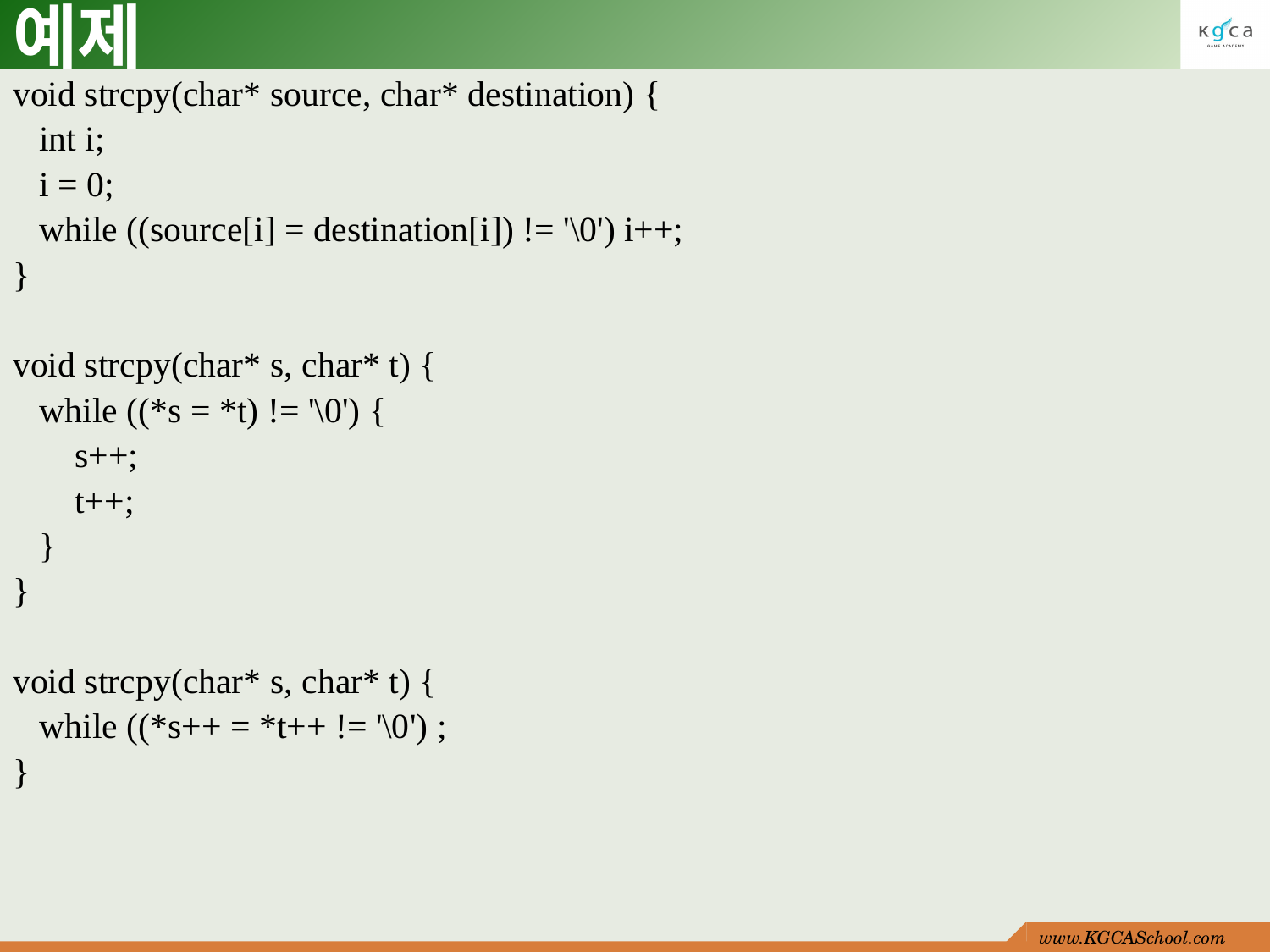

# 예제
void strcpy(char* source, char* destination) {
   int i;
   i = 0;
   while ((source[i] = destination[i]) != '\0') i++;
}

void strcpy(char* s, char* t) {
   while ((*s = *t) != '\0') {
       s++;
       t++;
   }
}

void strcpy(char* s, char* t) {
   while ((*s++ = *t++ != '\0') ;
}